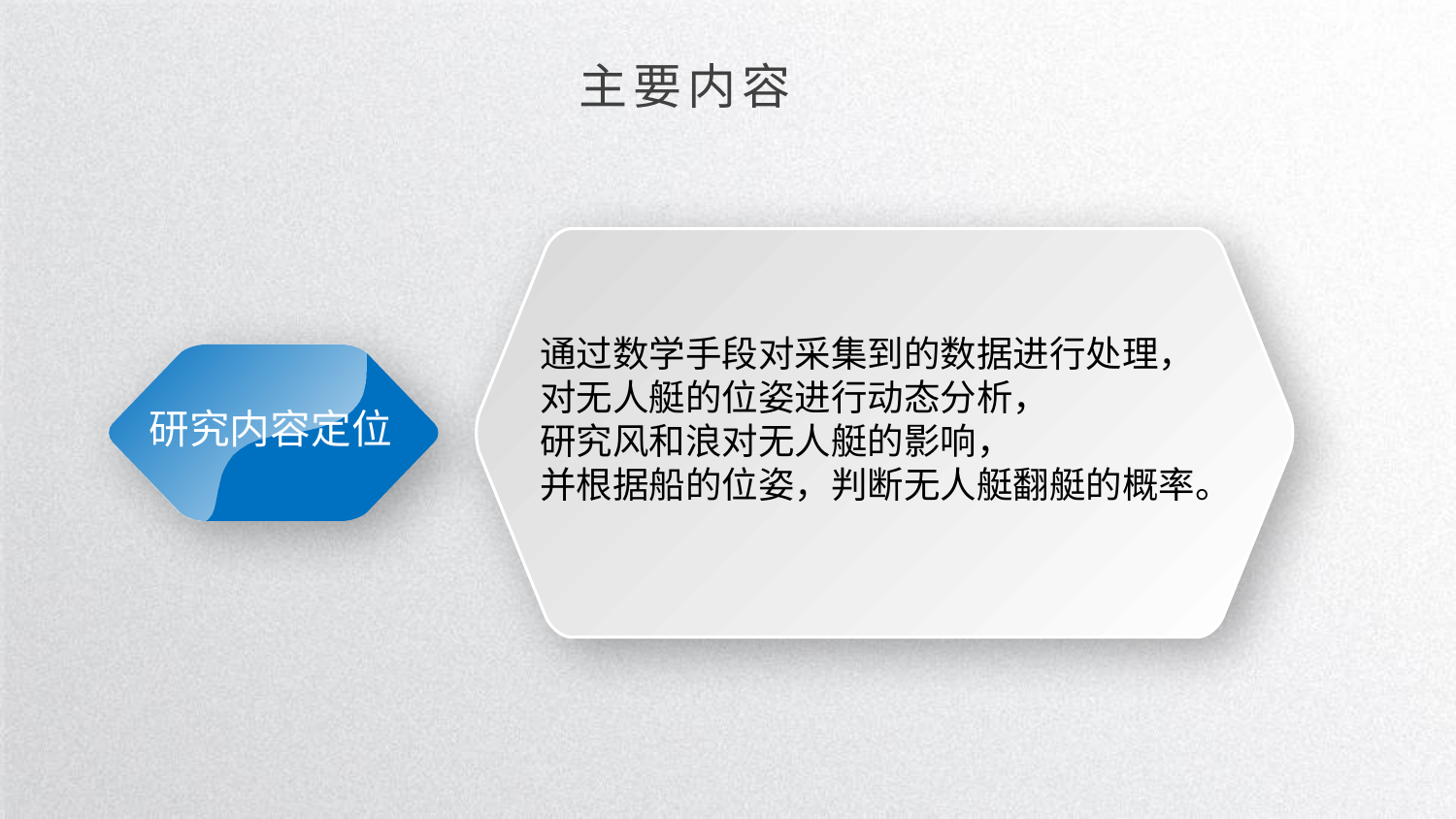

主要内容

通过数学手段对采集到的数据进行处理，
对无人艇的位姿进行动态分析，
研究风和浪对无人艇的影响，
并根据船的位姿，判断无人艇翻艇的概率。

研究内容定位